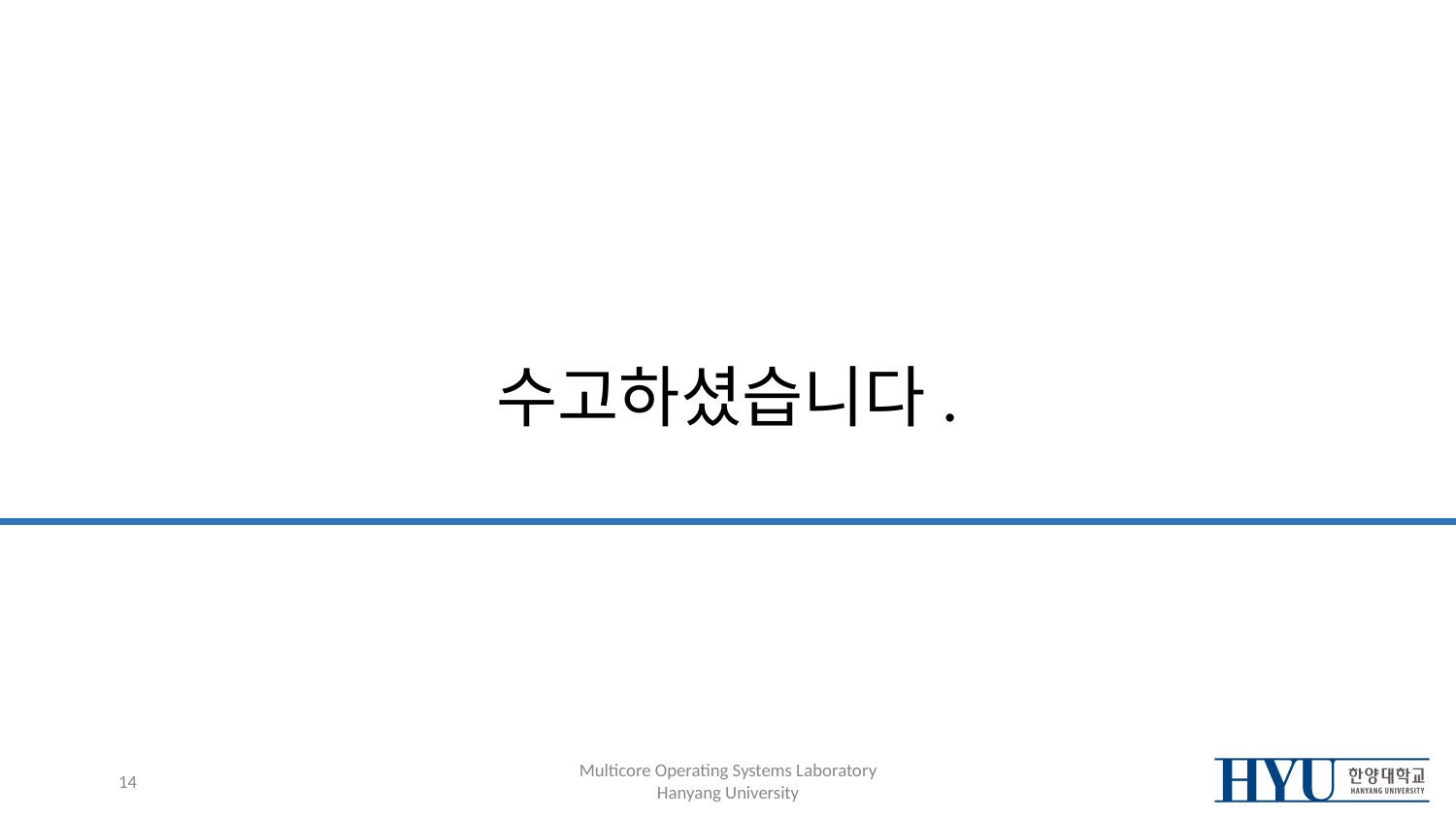

# 수고하셨습니다.
14
Multicore Operating Systems Laboratory
Hanyang University